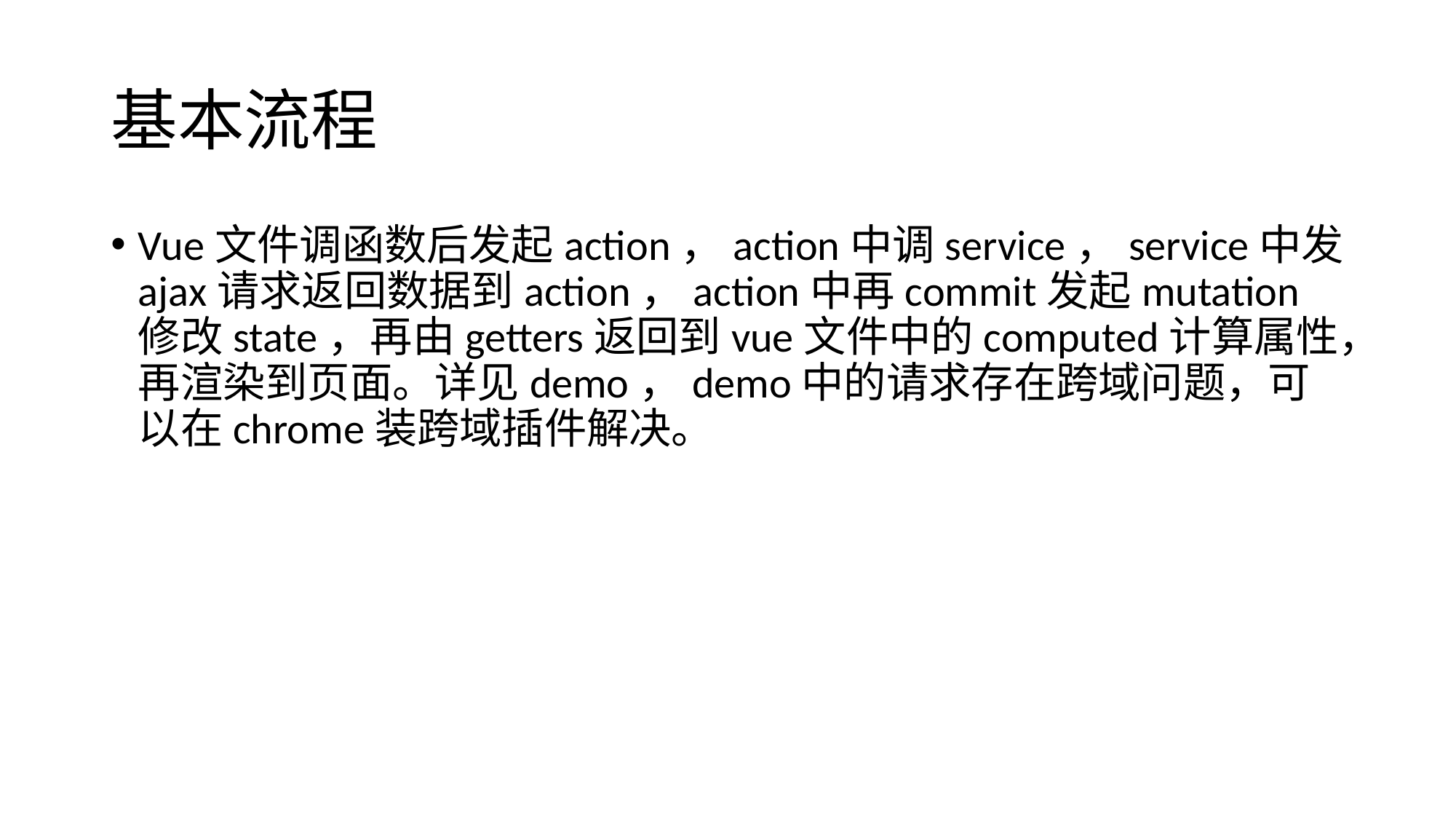

# 基本流程
Vue文件调函数后发起action，action中调service，service中发ajax请求返回数据到action，action中再commit发起mutation修改state，再由getters返回到vue文件中的computed计算属性，再渲染到页面。详见demo，demo中的请求存在跨域问题，可以在chrome装跨域插件解决。